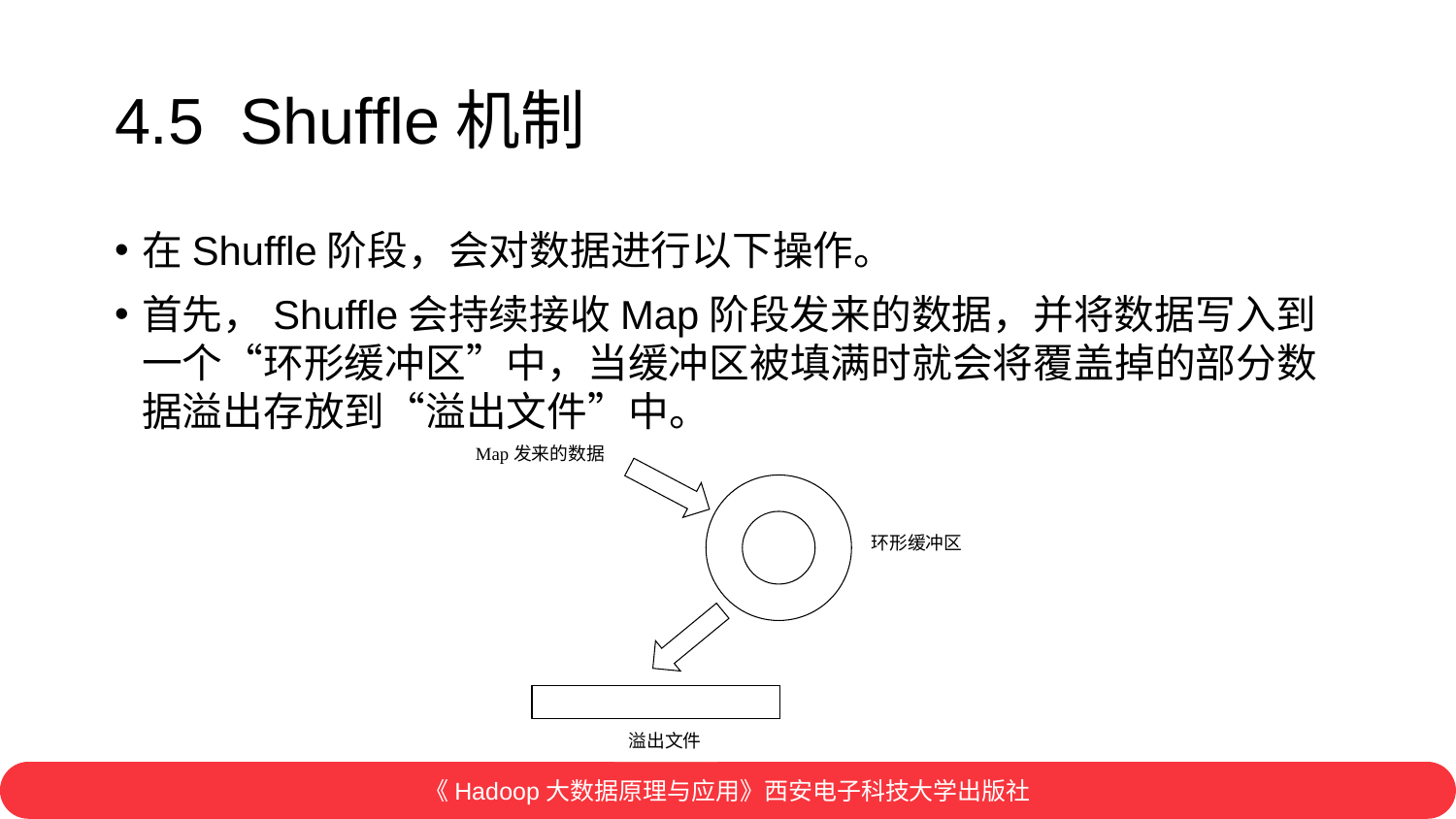

# 4.5  Shuffle机制
在Shuffle阶段，会对数据进行以下操作。
首先，Shuffle会持续接收Map阶段发来的数据，并将数据写入到一个“环形缓冲区”中，当缓冲区被填满时就会将覆盖掉的部分数据溢出存放到“溢出文件”中。
Map发来的数据

环形缓冲区

溢出文件